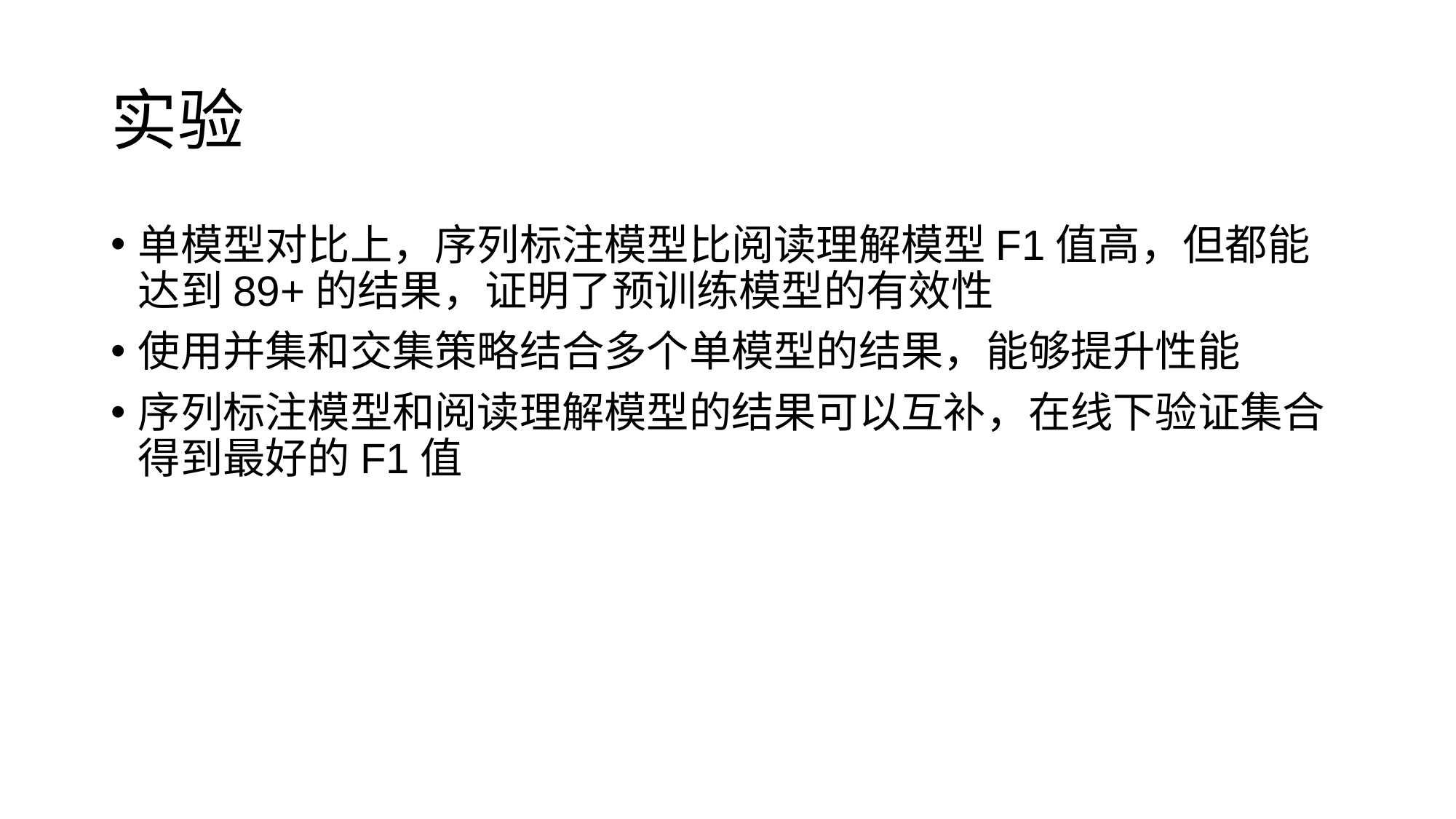

# 实验
单模型对比上，序列标注模型比阅读理解模型F1值高，但都能达到89+的结果，证明了预训练模型的有效性
使用并集和交集策略结合多个单模型的结果，能够提升性能
序列标注模型和阅读理解模型的结果可以互补，在线下验证集合得到最好的F1值